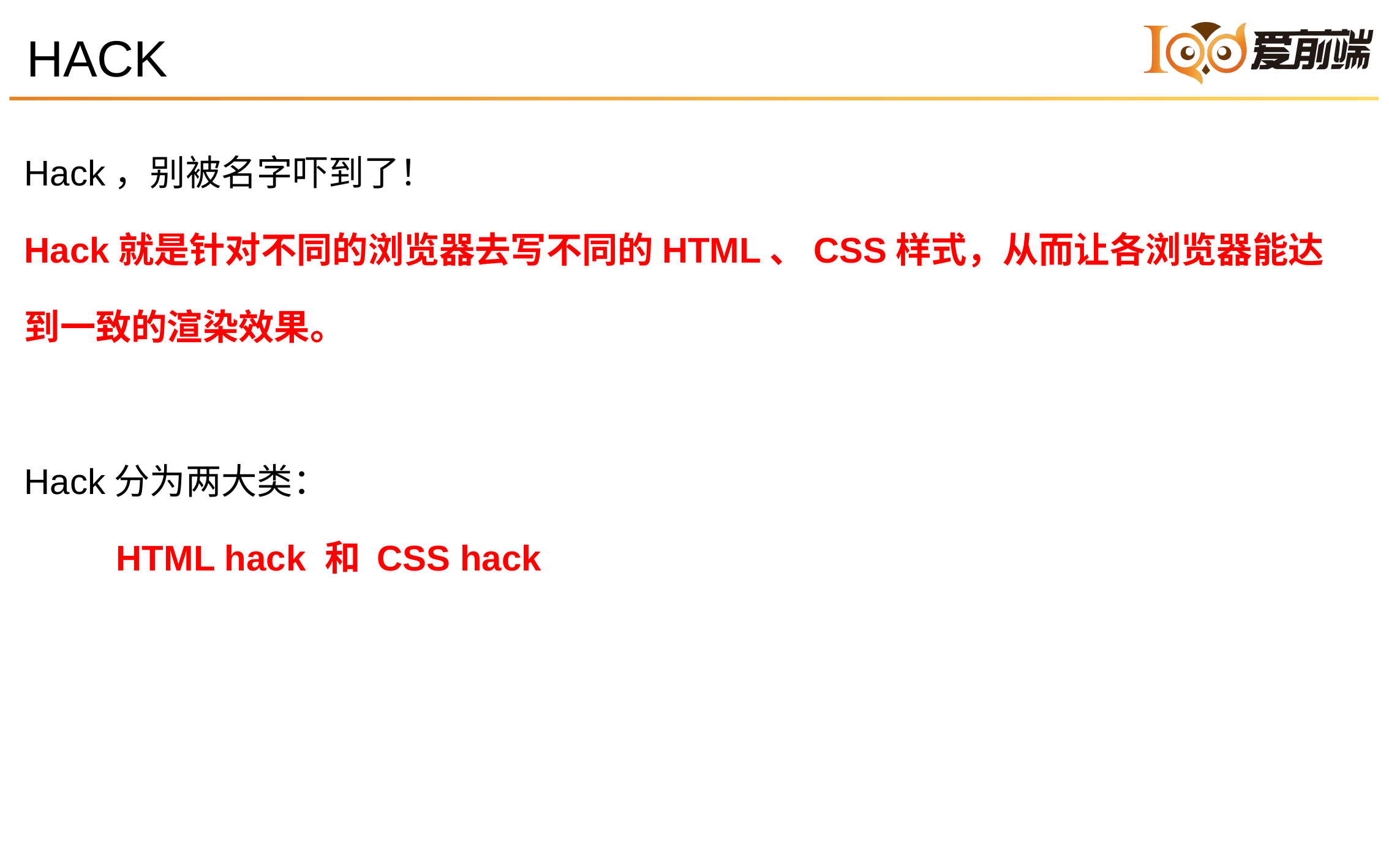

HACK

Hack，别被名字吓到了！
Hack就是针对不同的浏览器去写不同的HTML、CSS样式，从而让各浏览器能达到一致的渲染效果。

Hack分为两大类：
	HTML hack 和 CSS hack